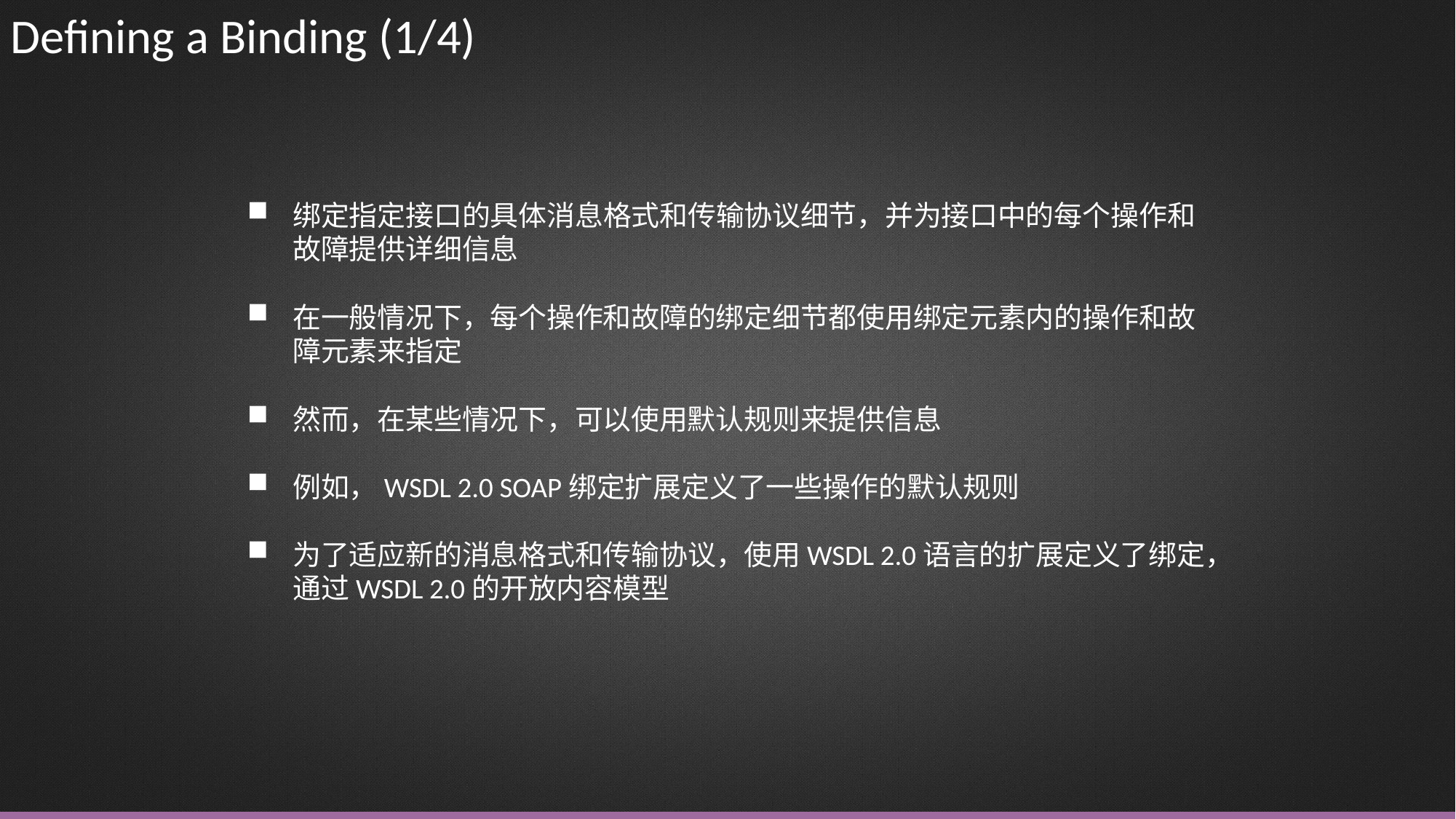

Defining a Binding (1/4)
绑定指定接口的具体消息格式和传输协议细节，并为接口中的每个操作和故障提供详细信息

在一般情况下，每个操作和故障的绑定细节都使用绑定元素内的操作和故障元素来指定

然而，在某些情况下，可以使用默认规则来提供信息

例如，WSDL 2.0 SOAP绑定扩展定义了一些操作的默认规则

为了适应新的消息格式和传输协议，使用WSDL 2.0语言的扩展定义了绑定，通过WSDL 2.0的开放内容模型